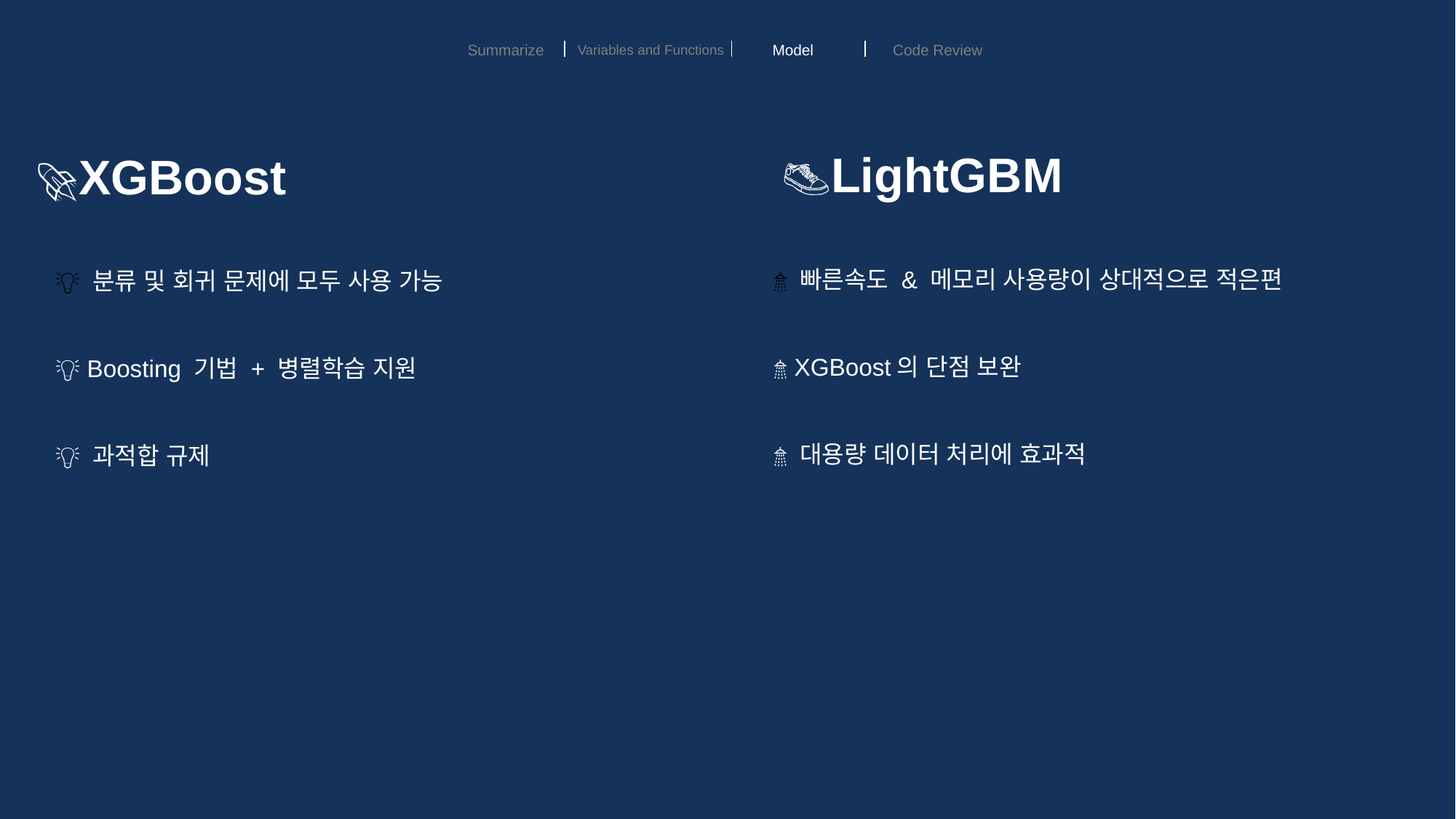

Model
Code Review
Summarize
Variables and Functions
👟LightGBM
🚀XGBoost
🚿 빠른속도 & 메모리 사용량이 상대적으로 적은편

🚿 XGBoost의 단점 보완

🚿 대용량 데이터 처리에 효과적

💡 분류 및 회귀 문제에 모두 사용 가능

💡 Boosting 기법 + 병렬학습 지원

💡 과적합 규제